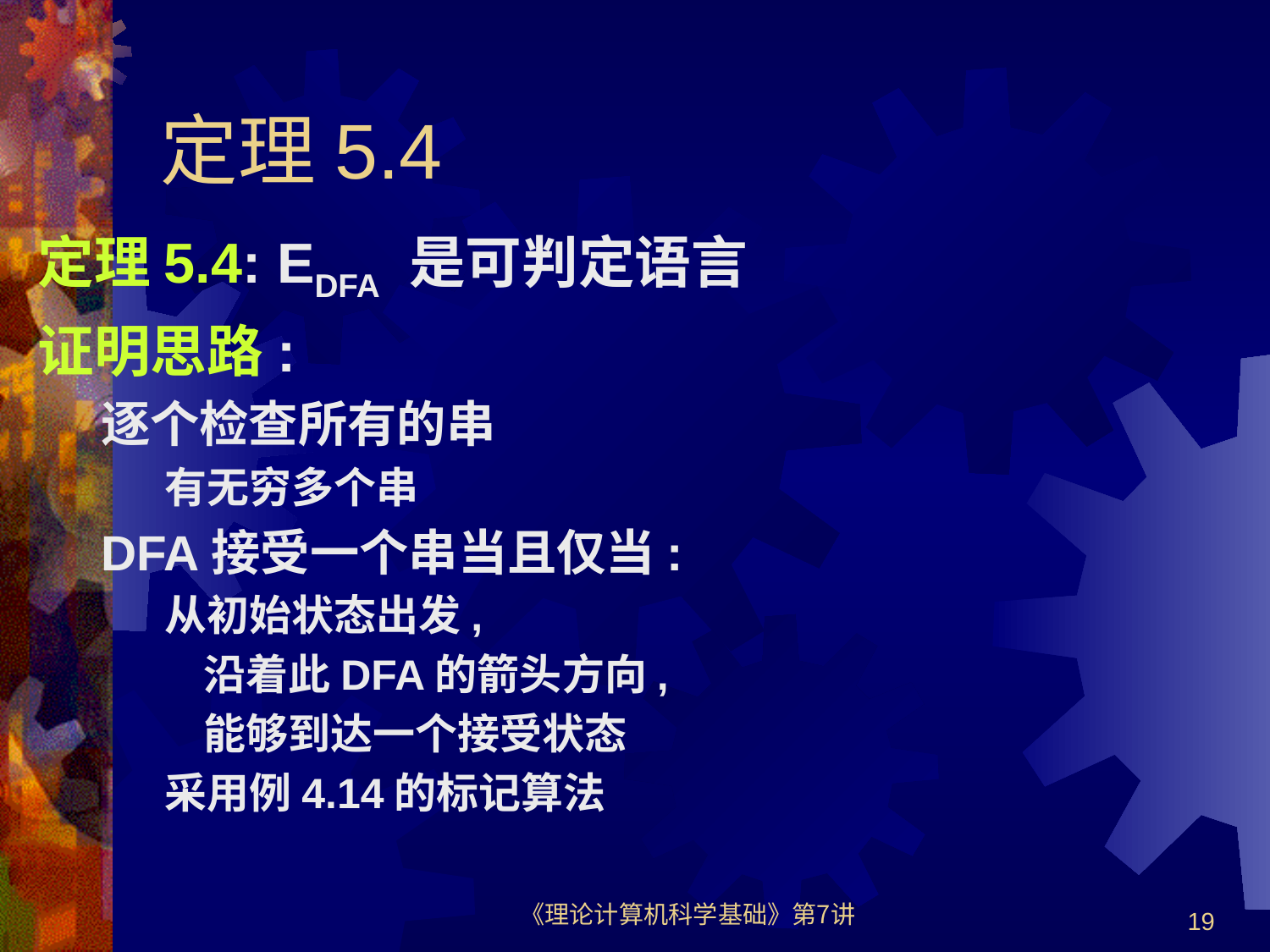

# 定理5.4
定理5.4: EDFA 是可判定语言
证明思路:
逐个检查所有的串
有无穷多个串
DFA接受一个串当且仅当:
从初始状态出发,
   沿着此DFA的箭头方向,
   能够到达一个接受状态
采用例4.14的标记算法
《理论计算机科学基础》第7讲
19